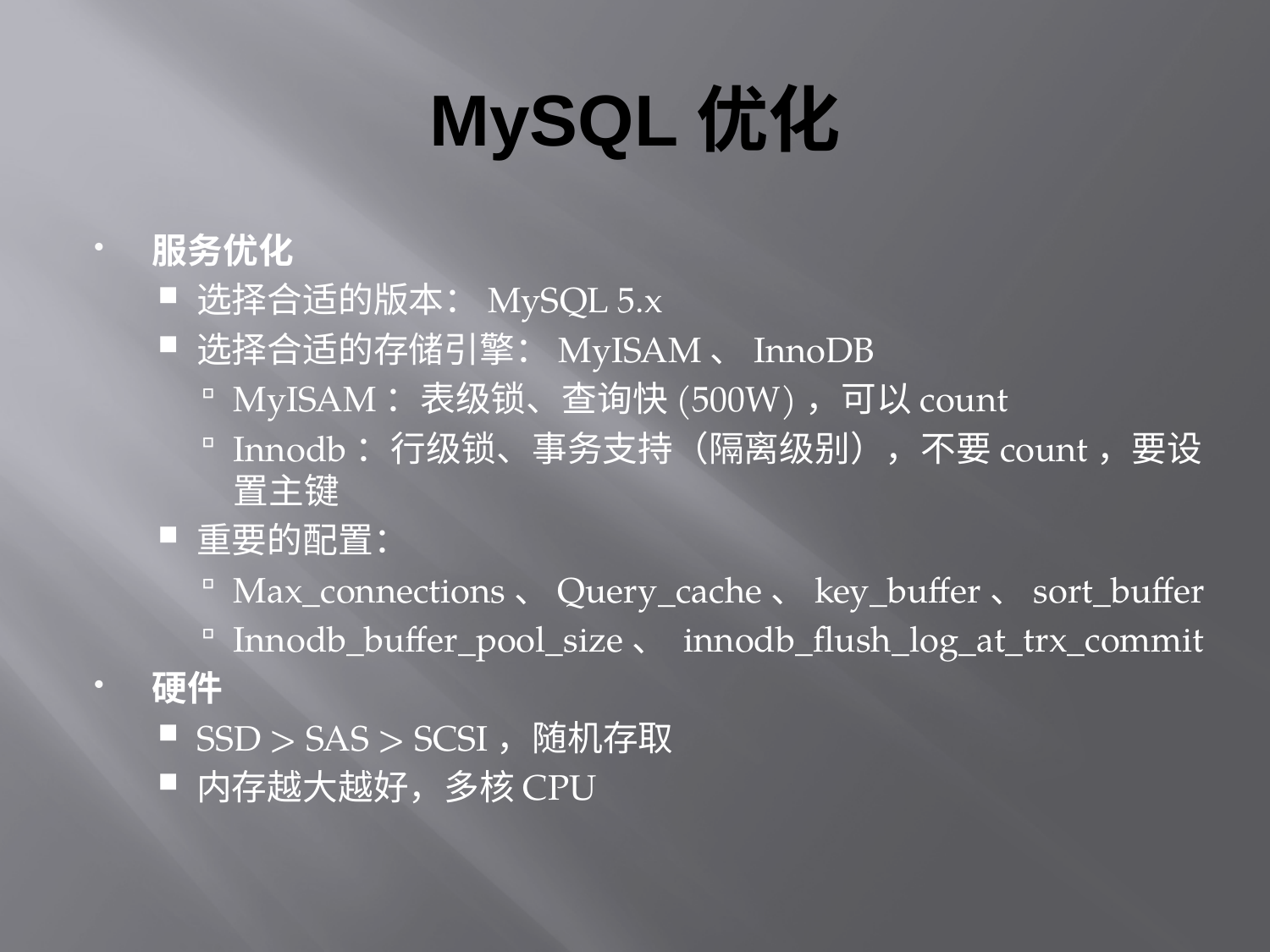

# MySQL优化
服务优化
选择合适的版本：MySQL 5.x
选择合适的存储引擎：MyISAM、InnoDB
MyISAM：表级锁、查询快(500W)，可以count
Innodb：行级锁、事务支持（隔离级别），不要count，要设置主键
重要的配置：
Max_connections、Query_cache、key_buffer、sort_buffer
Innodb_buffer_pool_size、 innodb_flush_log_at_trx_commit
硬件
SSD > SAS > SCSI，随机存取
内存越大越好，多核CPU